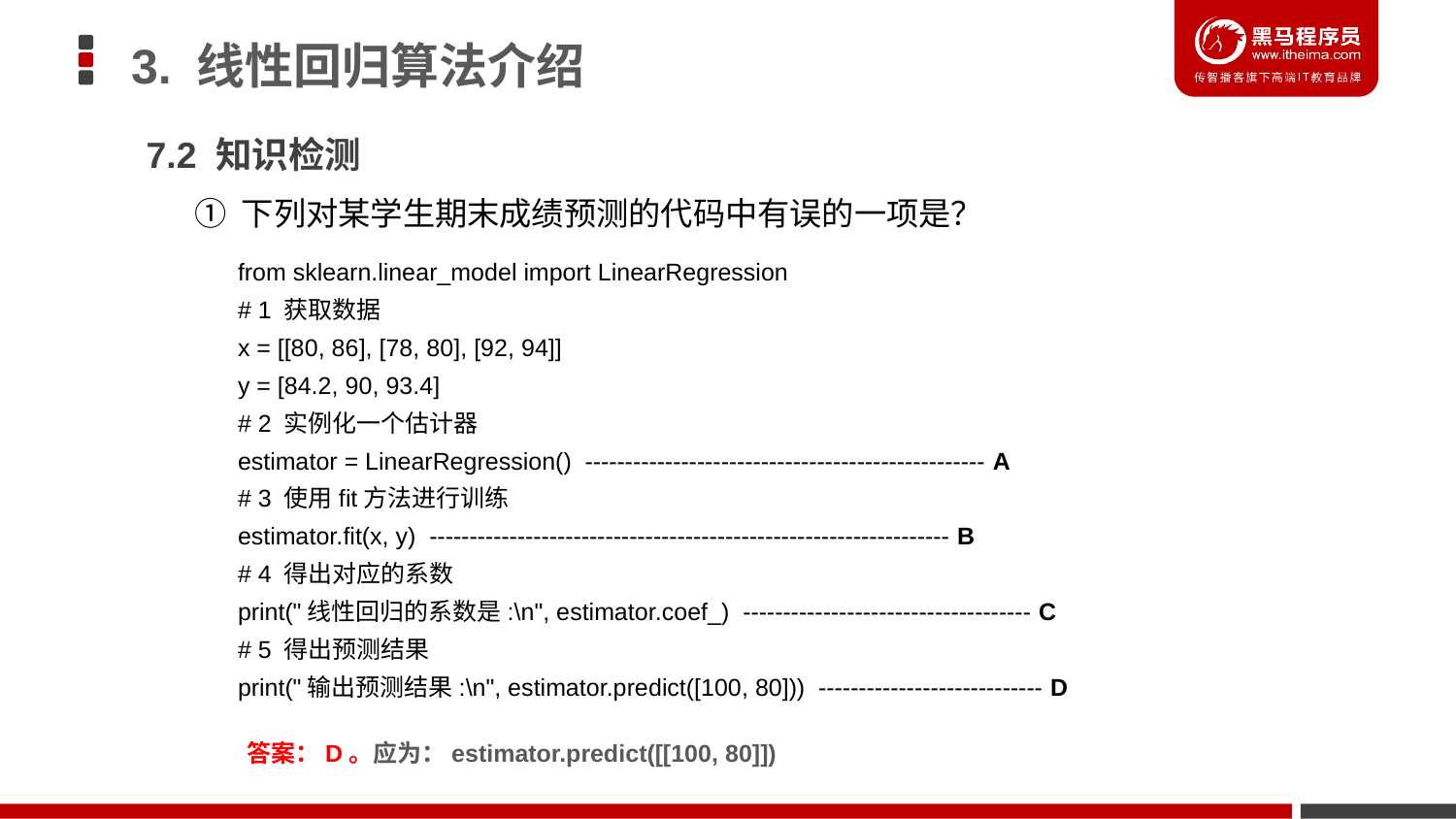

3. 线性回归算法介绍
7.2 知识检测
① 下列对某学生期末成绩预测的代码中有误的一项是？
from sklearn.linear_model import LinearRegression
# 1 获取数据
x = [[80, 86], [78, 80], [92, 94]]
y = [84.2, 90, 93.4]
# 2 实例化一个估计器
estimator = LinearRegression()  -------------------------------------------------- A
# 3 使用fit方法进行训练
estimator.fit(x, y)  ----------------------------------------------------------------- B
# 4 得出对应的系数
print("线性回归的系数是:\n", estimator.coef_)  ------------------------------------ C
# 5 得出预测结果
print("输出预测结果:\n", estimator.predict([100, 80]))  ---------------------------- D
答案：D。应为：estimator.predict([[100, 80]])